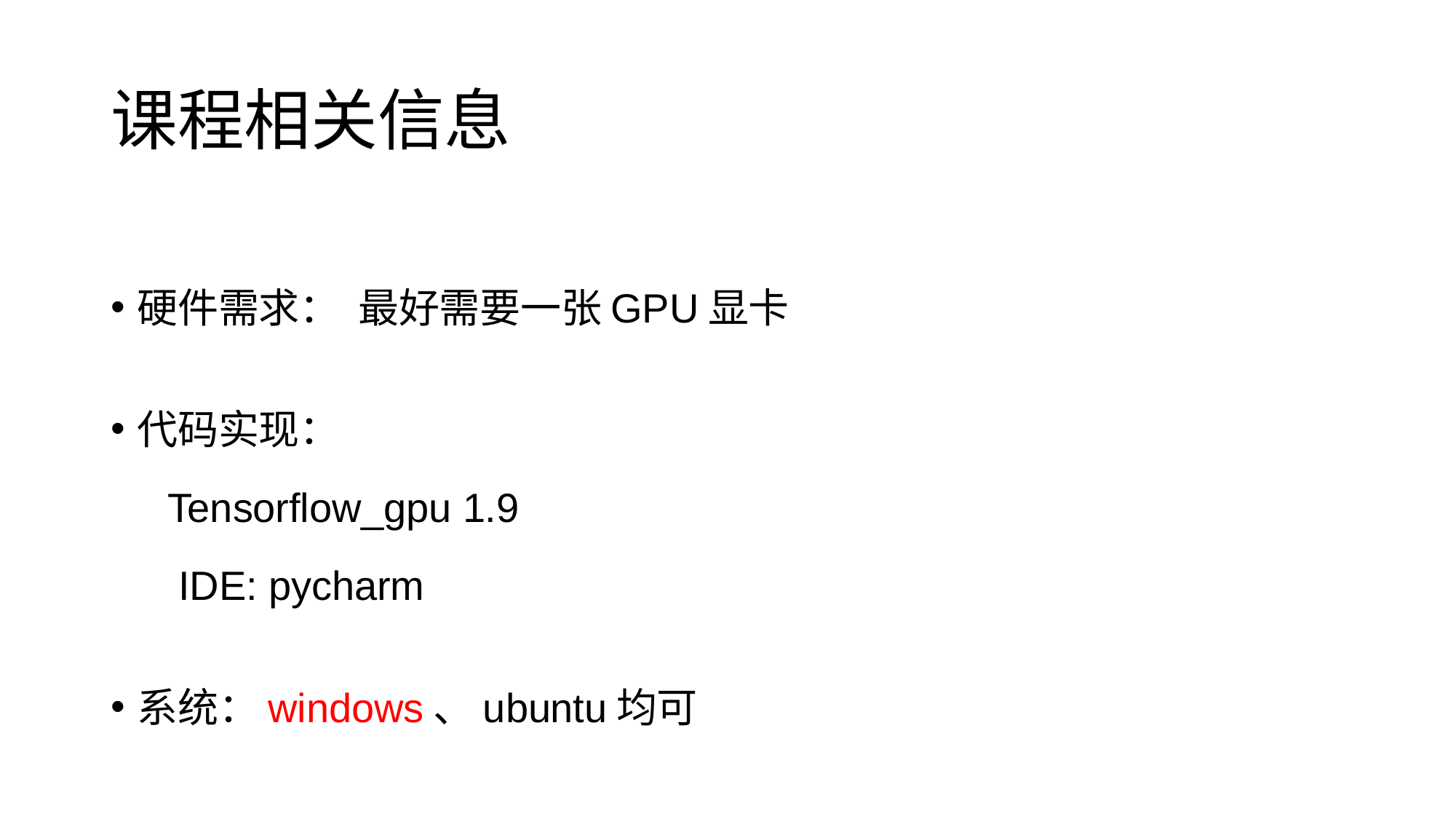

# 课程相关信息
硬件需求：  最好需要一张GPU显卡
代码实现：
     Tensorflow_gpu 1.9
      IDE: pycharm
系统：windows、ubuntu均可